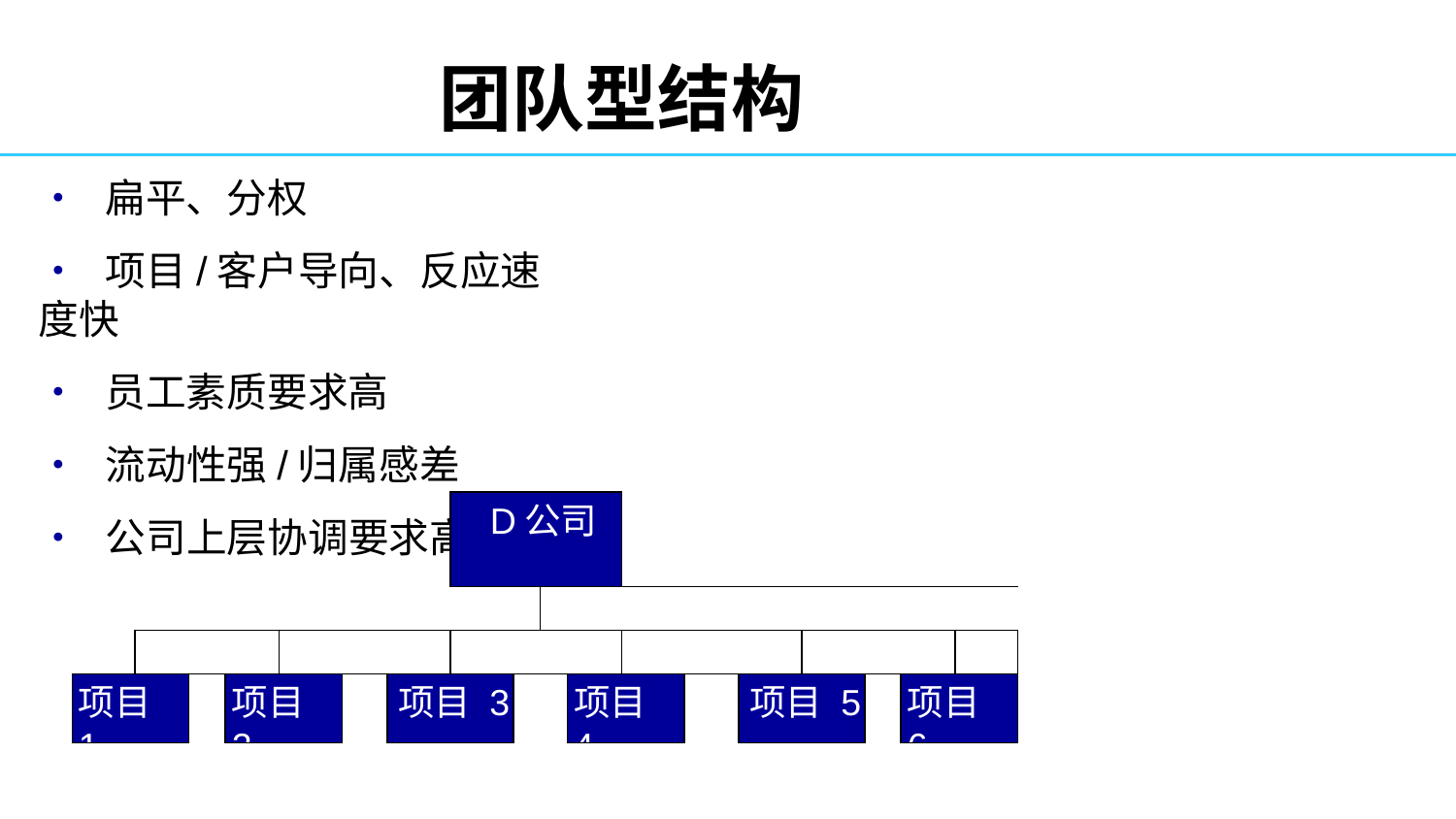

# 团队型结构
• 扁平、分权
• 项目/客户导向、反应速度快
• 员工素质要求高
• 流动性强/归属感差
• 公司上层协调要求高
|  |  |  |  |  |  |  | D公司 |  |  |  |  |  |  |  |  |  |  |
| --- | --- | --- | --- | --- | --- | --- | --- | --- | --- | --- | --- | --- | --- | --- | --- | --- | --- |
|  |  |  |  |  |  |  |  |  |  |  |  |  |  |  |  |  |  |
|  |  |  |  |  |  |  |  |  |  |  |  |  |  |  |  |  |  |
| 项目 1 |  |  | 项目 2 |  |  | 项目 3 |  |  |  | 项目 4 |  |  | 项目 5 |  |  | 项目 6 |  |